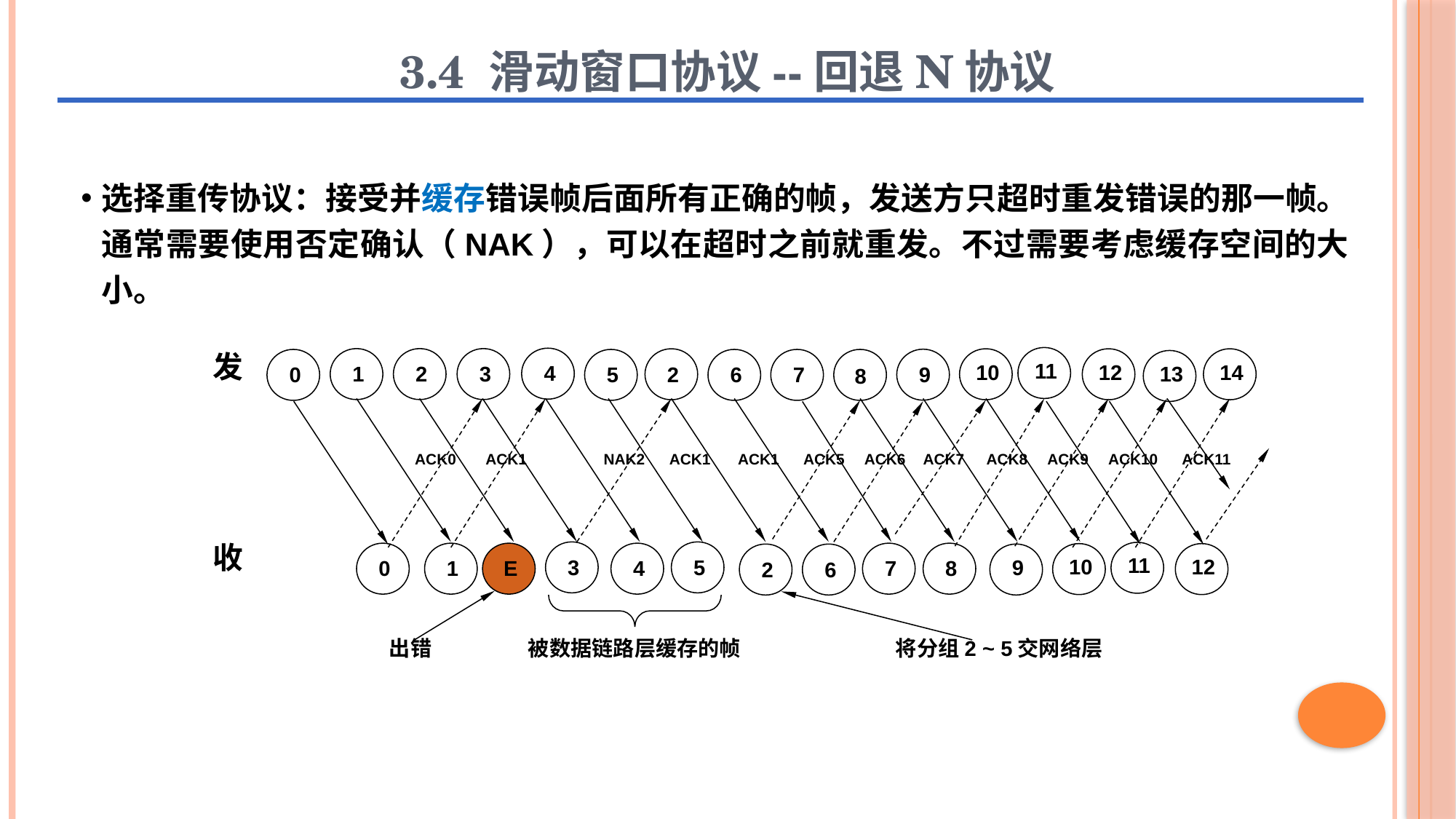

3.4 滑动窗口协议--回退N协议
选择重传协议：接受并缓存错误帧后面所有正确的帧，发送方只超时重发错误的那一帧。通常需要使用否定确认（NAK），可以在超时之前就重发。不过需要考虑缓存空间的大小。
发

收

11

4

1

2

3

2

10

12

14

9

0

5

6

7

13
8

ACK1
ACK5
ACK6
ACK7
ACK11
ACK0
ACK1
NAK2
ACK1
ACK8
ACK9
ACK10

3

5

11

0

1

4

7

8

10

12

2

6

9
E

出错
被数据链路层缓存的帧
将分组2 ~ 5交网络层